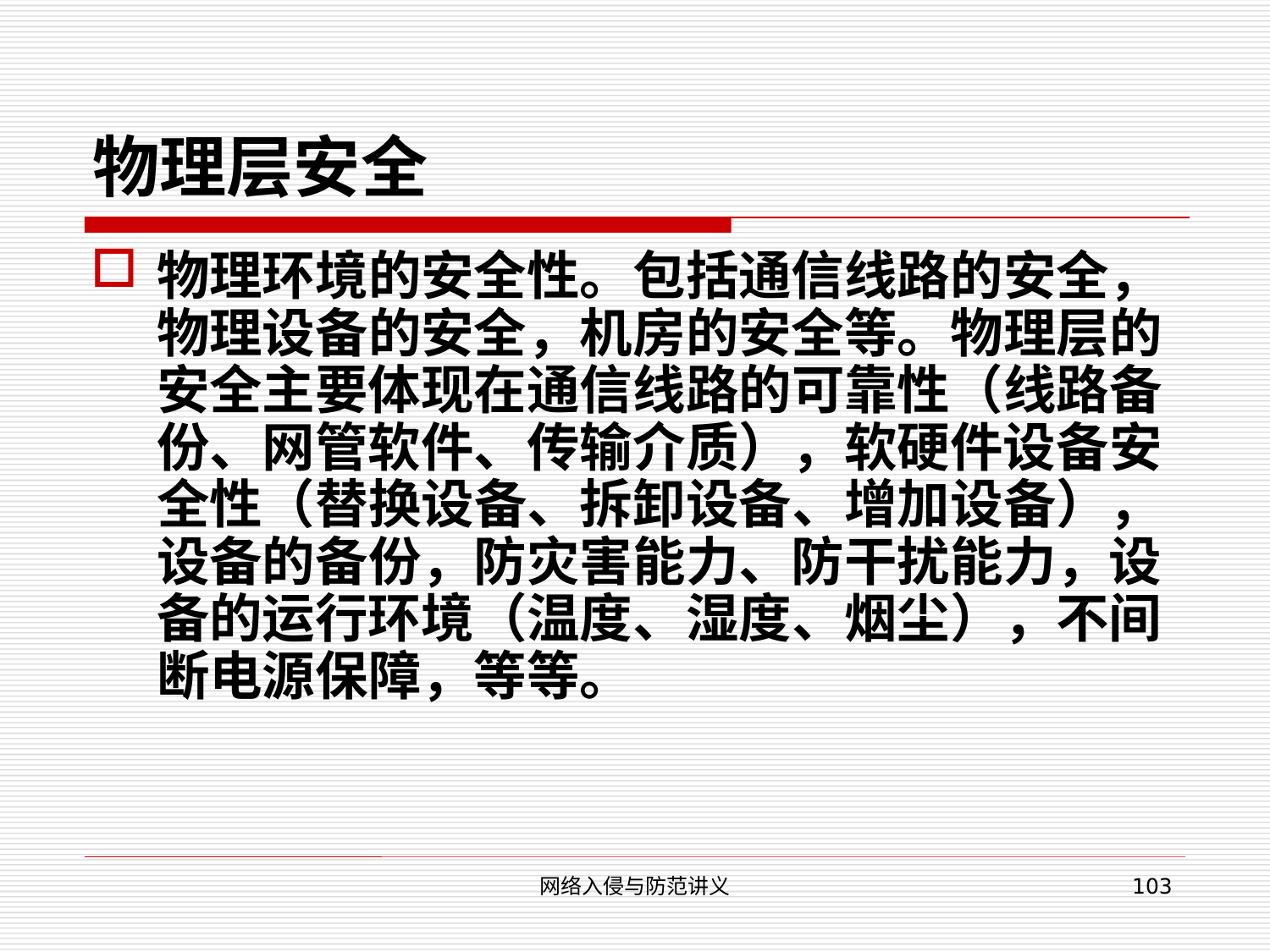

物理层安全
物理环境的安全性。包括通信线路的安全，物理设备的安全，机房的安全等。物理层的安全主要体现在通信线路的可靠性（线路备份、网管软件、传输介质），软硬件设备安全性（替换设备、拆卸设备、增加设备），设备的备份，防灾害能力、防干扰能力，设备的运行环境（温度、湿度、烟尘），不间断电源保障，等等。

网络入侵与防范讲义
103